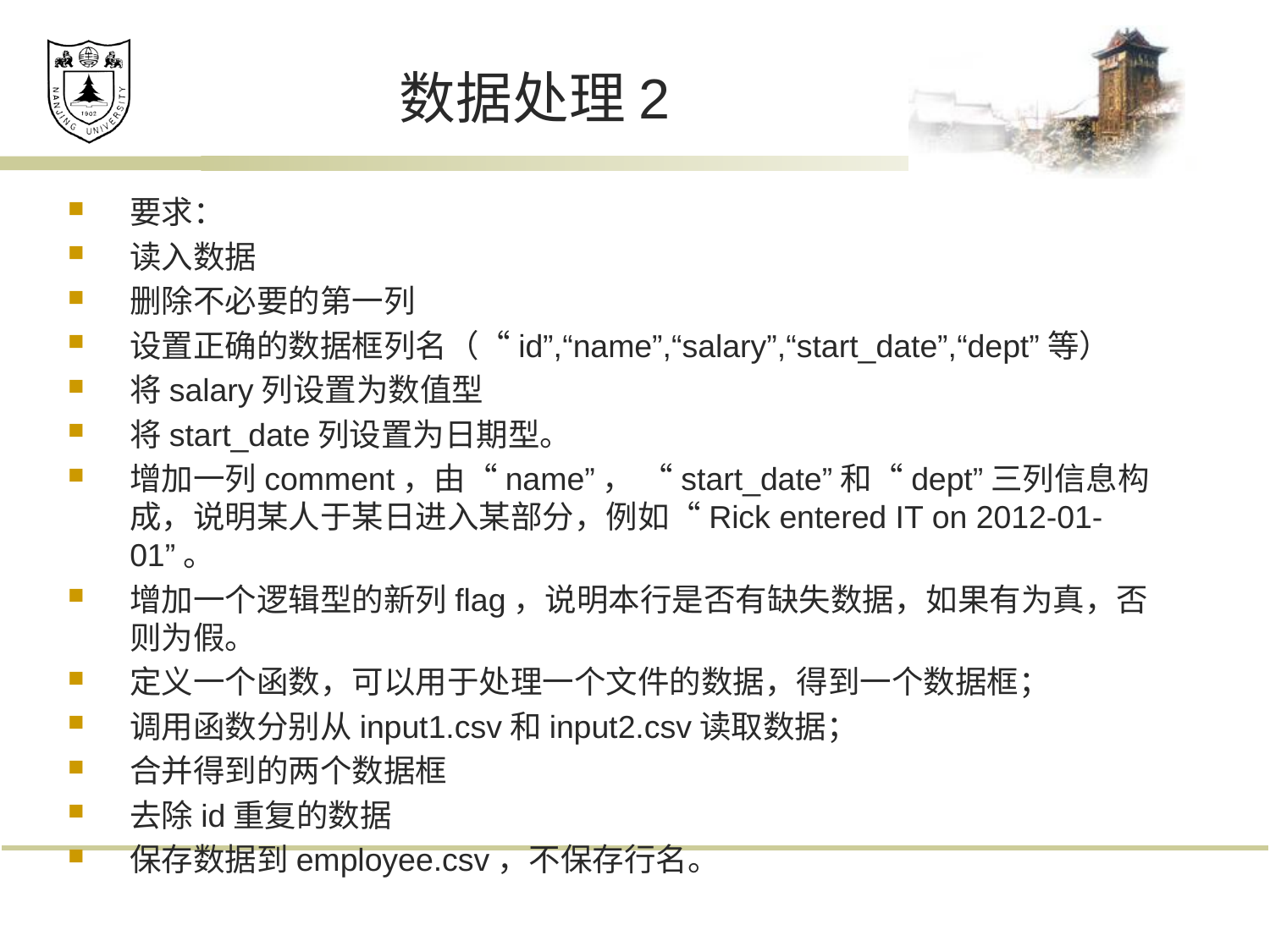

# 数据处理2
要求：
读入数据
删除不必要的第一列
设置正确的数据框列名（“id”,“name”,“salary”,“start_date”,“dept”等）
将salary列设置为数值型
将start_date列设置为日期型。
增加一列comment，由“name”， “start_date”和“dept”三列信息构成，说明某人于某日进入某部分，例如“Rick entered IT on 2012-01-01”。
增加一个逻辑型的新列flag，说明本行是否有缺失数据，如果有为真，否则为假。
定义一个函数，可以用于处理一个文件的数据，得到一个数据框；
调用函数分别从input1.csv和input2.csv读取数据；
合并得到的两个数据框
去除id重复的数据
保存数据到employee.csv，不保存行名。